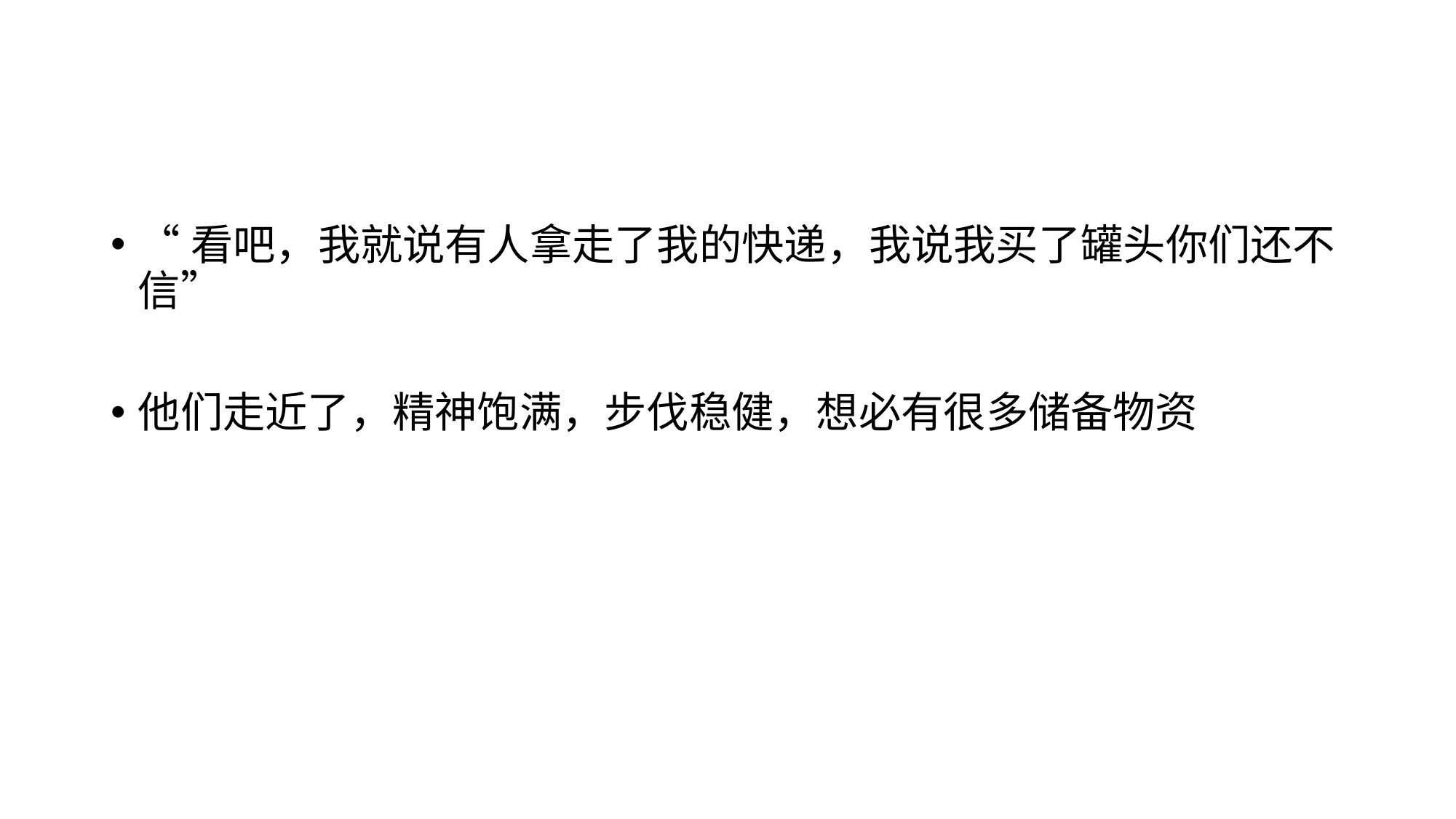

“看吧，我就说有人拿走了我的快递，我说我买了罐头你们还不信”

他们走近了，精神饱满，步伐稳健，想必有很多储备物资